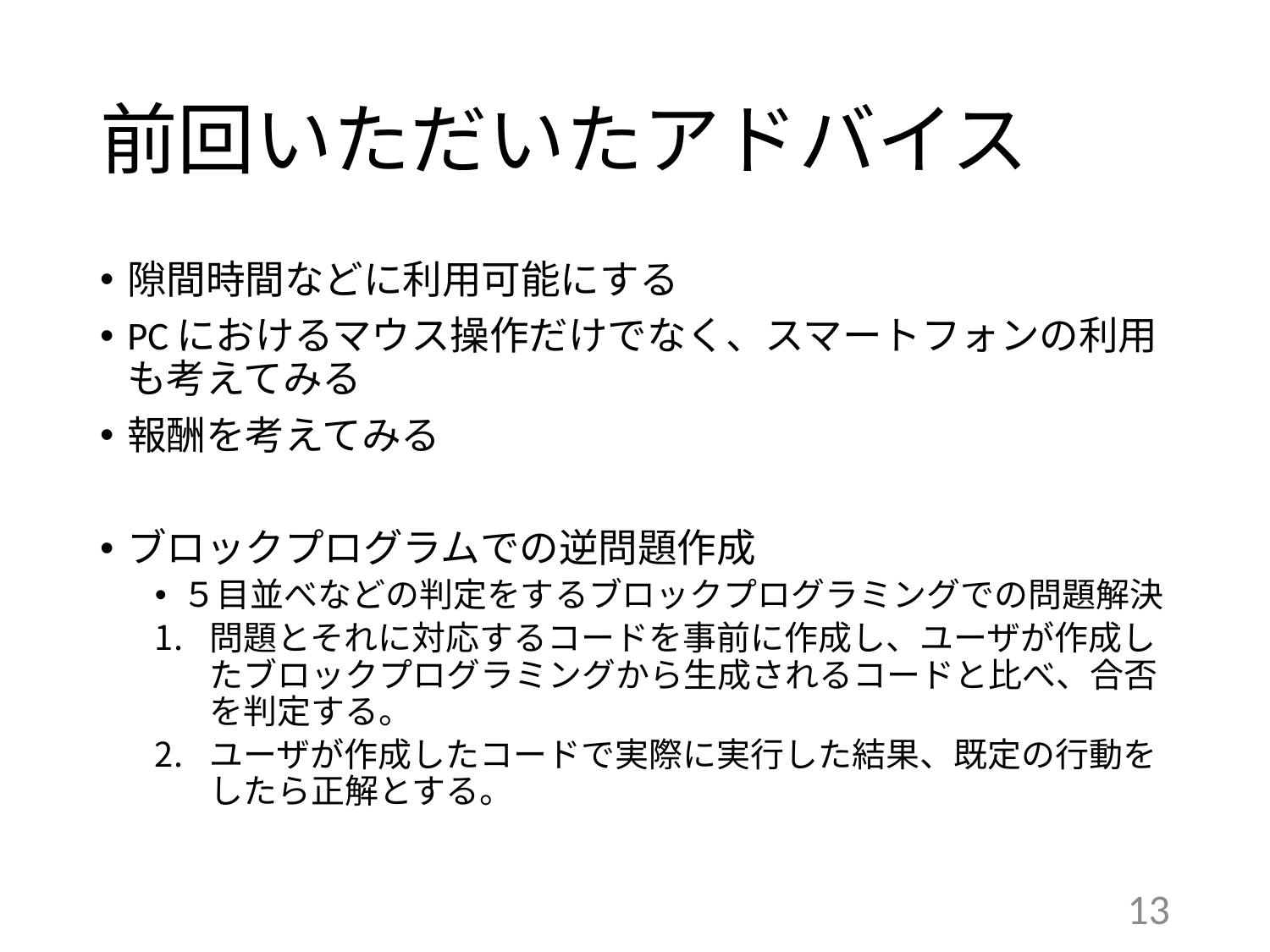

# 前回いただいたアドバイス
隙間時間などに利用可能にする
PCにおけるマウス操作だけでなく、スマートフォンの利用も考えてみる
報酬を考えてみる

ブロックプログラムでの逆問題作成
５目並べなどの判定をするブロックプログラミングでの問題解決
問題とそれに対応するコードを事前に作成し、ユーザが作成したブロックプログラミングから生成されるコードと比べ、合否を判定する。
ユーザが作成したコードで実際に実行した結果、既定の行動をしたら正解とする。
13